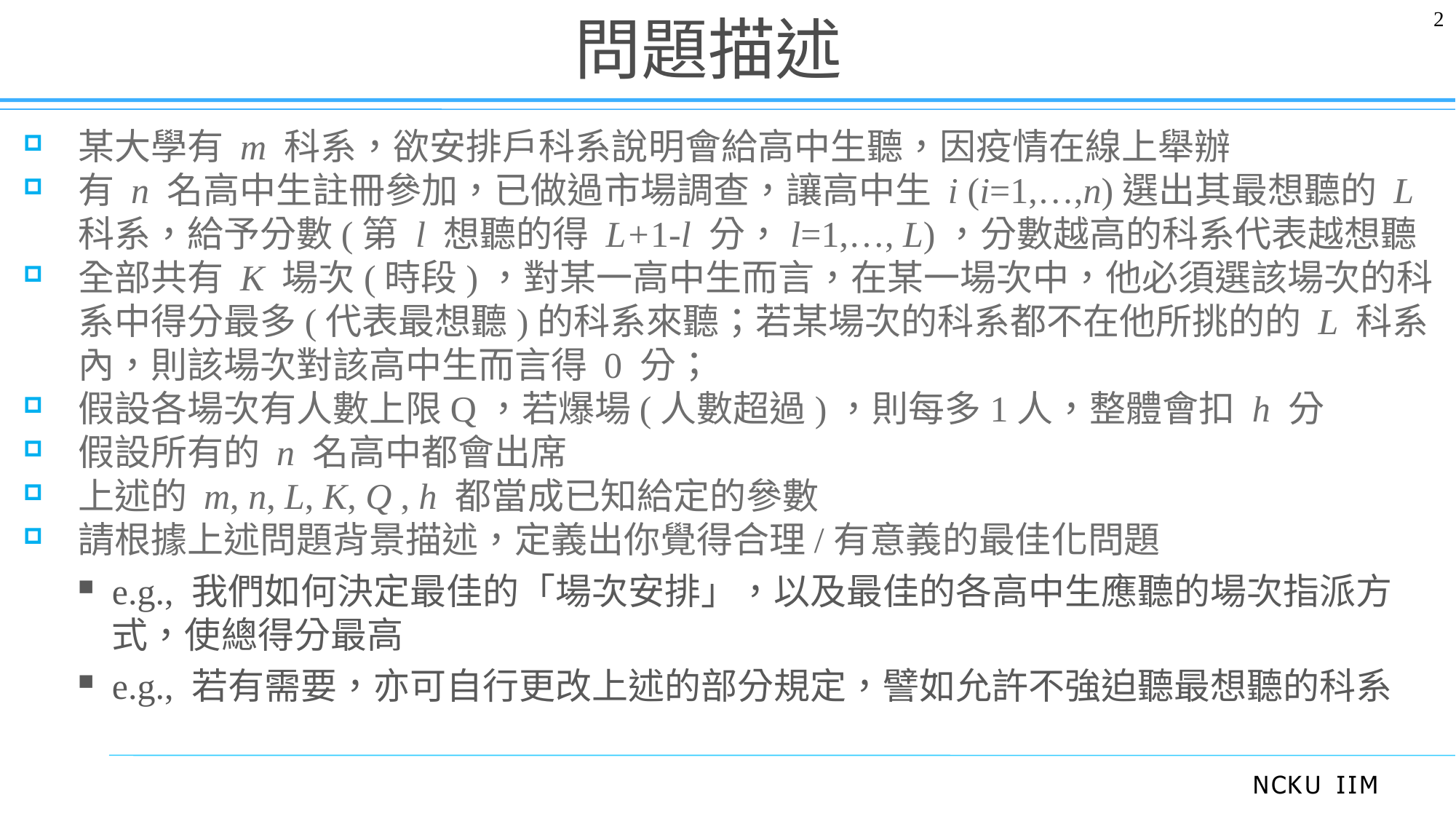

2
# 問題描述
某大學有 m 科系，欲安排戶科系說明會給高中生聽，因疫情在線上舉辦
有 n 名高中生註冊參加，已做過市場調查，讓高中生 i (i=1,…,n)選出其最想聽的 L 科系，給予分數(第 l 想聽的得 L+1-l 分，l=1,…, L)，分數越高的科系代表越想聽
全部共有 K 場次(時段)，對某一高中生而言，在某一場次中，他必須選該場次的科系中得分最多(代表最想聽)的科系來聽；若某場次的科系都不在他所挑的的 L 科系內，則該場次對該高中生而言得 0 分；
假設各場次有人數上限Q，若爆場(人數超過)，則每多1人，整體會扣 h 分
假設所有的 n 名高中都會出席
上述的 m, n, L, K, Q , h 都當成已知給定的參數
請根據上述問題背景描述，定義出你覺得合理/有意義的最佳化問題
e.g., 我們如何決定最佳的「場次安排」，以及最佳的各高中生應聽的場次指派方式，使總得分最高
e.g., 若有需要，亦可自行更改上述的部分規定，譬如允許不強迫聽最想聽的科系